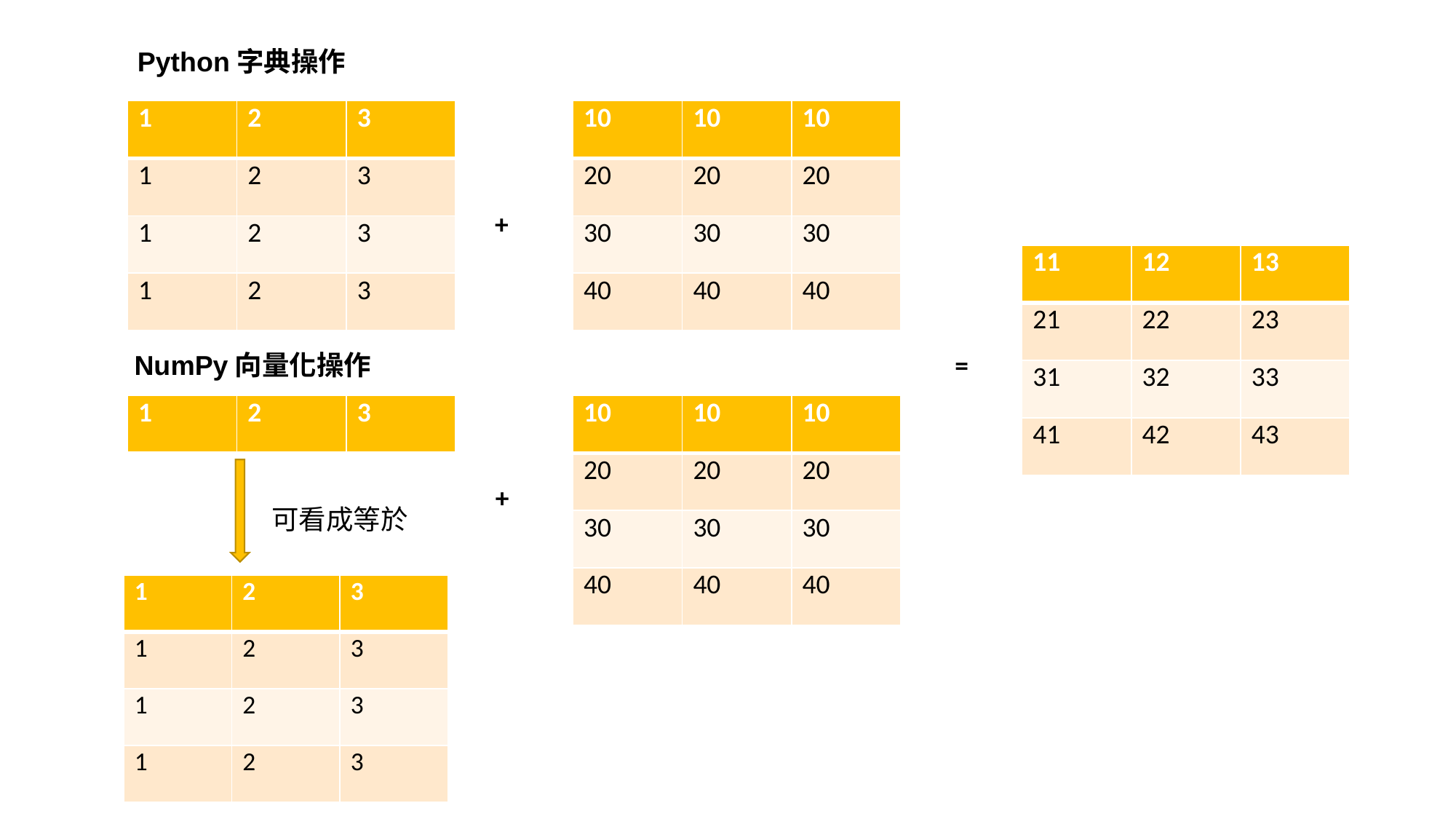

Python字典操作
| 1 | 2 | 3 |
| --- | --- | --- |
| 1 | 2 | 3 |
| 1 | 2 | 3 |
| 1 | 2 | 3 |
| 10 | 10 | 10 |
| --- | --- | --- |
| 20 | 20 | 20 |
| 30 | 30 | 30 |
| 40 | 40 | 40 |
+
| 11 | 12 | 13 |
| --- | --- | --- |
| 21 | 22 | 23 |
| 31 | 32 | 33 |
| 41 | 42 | 43 |
NumPy向量化操作
=
| 1 | 2 | 3 |
| --- | --- | --- |
| 10 | 10 | 10 |
| --- | --- | --- |
| 20 | 20 | 20 |
| 30 | 30 | 30 |
| 40 | 40 | 40 |

+
可看成等於
| 1 | 2 | 3 |
| --- | --- | --- |
| 1 | 2 | 3 |
| 1 | 2 | 3 |
| 1 | 2 | 3 |